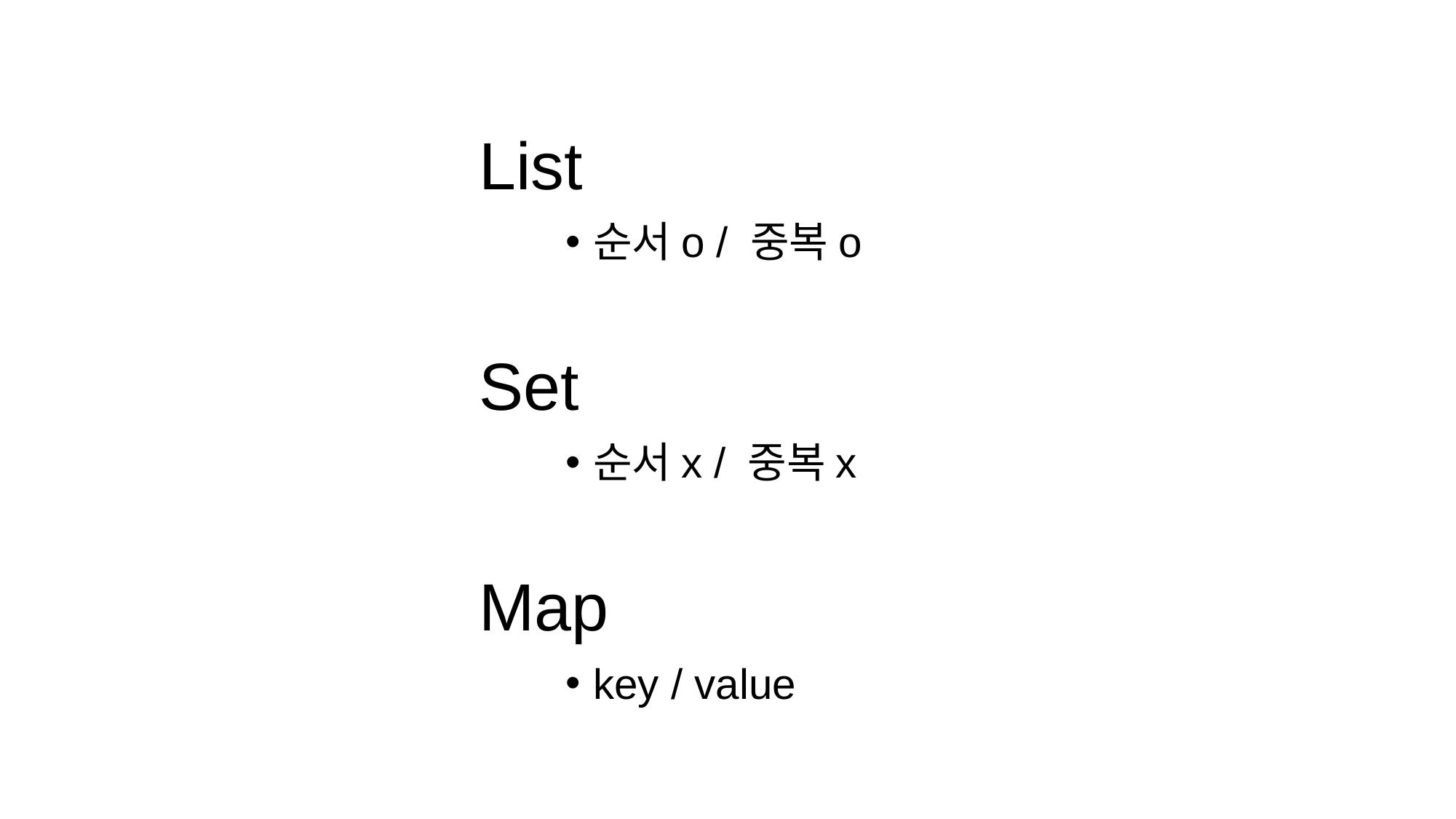

# List
순서o / 중복o
Set
순서x / 중복x
Map
key / value